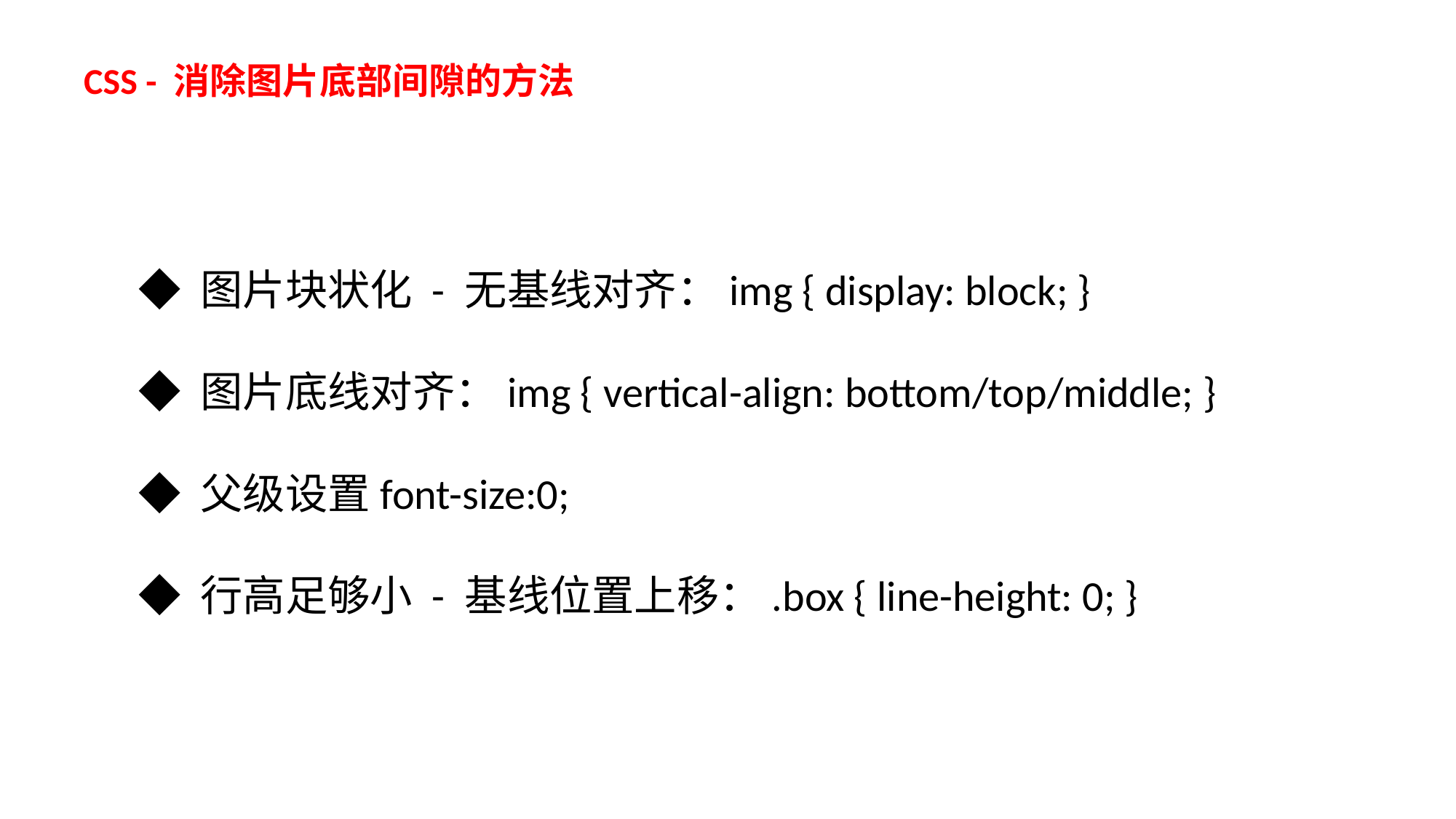

CSS - 消除图片底部间隙的方法
◆ 图片块状化 - 无基线对齐：img { display: block; }

◆ 图片底线对齐：img { vertical-align: bottom/top/middle; }

◆ 父级设置font-size:0;

◆ 行高足够小 - 基线位置上移：.box { line-height: 0; }